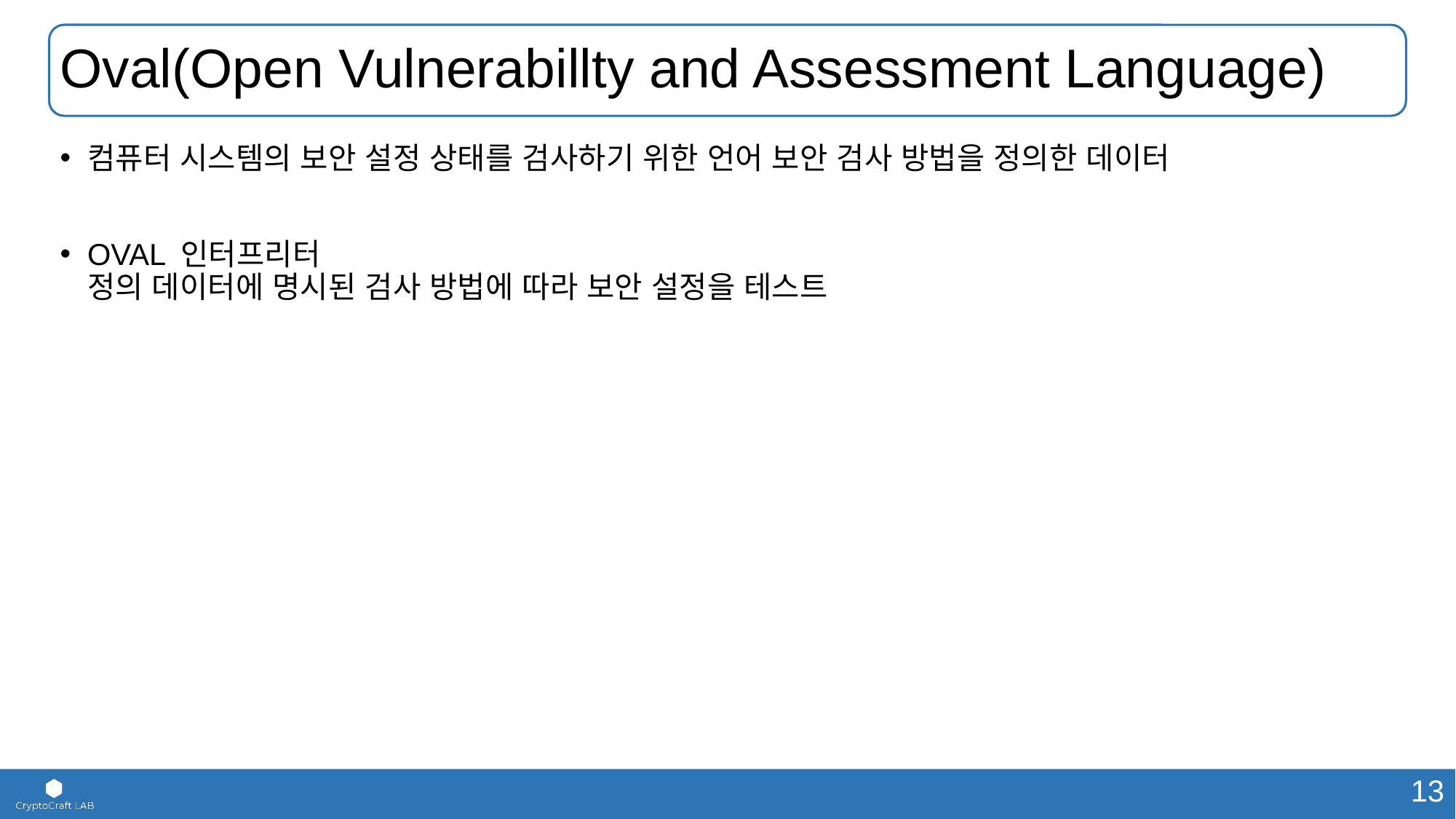

# Oval(Open Vulnerabillty and Assessment Language)
컴퓨터 시스템의 보안 설정 상태를 검사하기 위한 언어 보안 검사 방법을 정의한 데이터

OVAL 인터프리터
정의 데이터에 명시된 검사 방법에 따라 보안 설정을 테스트